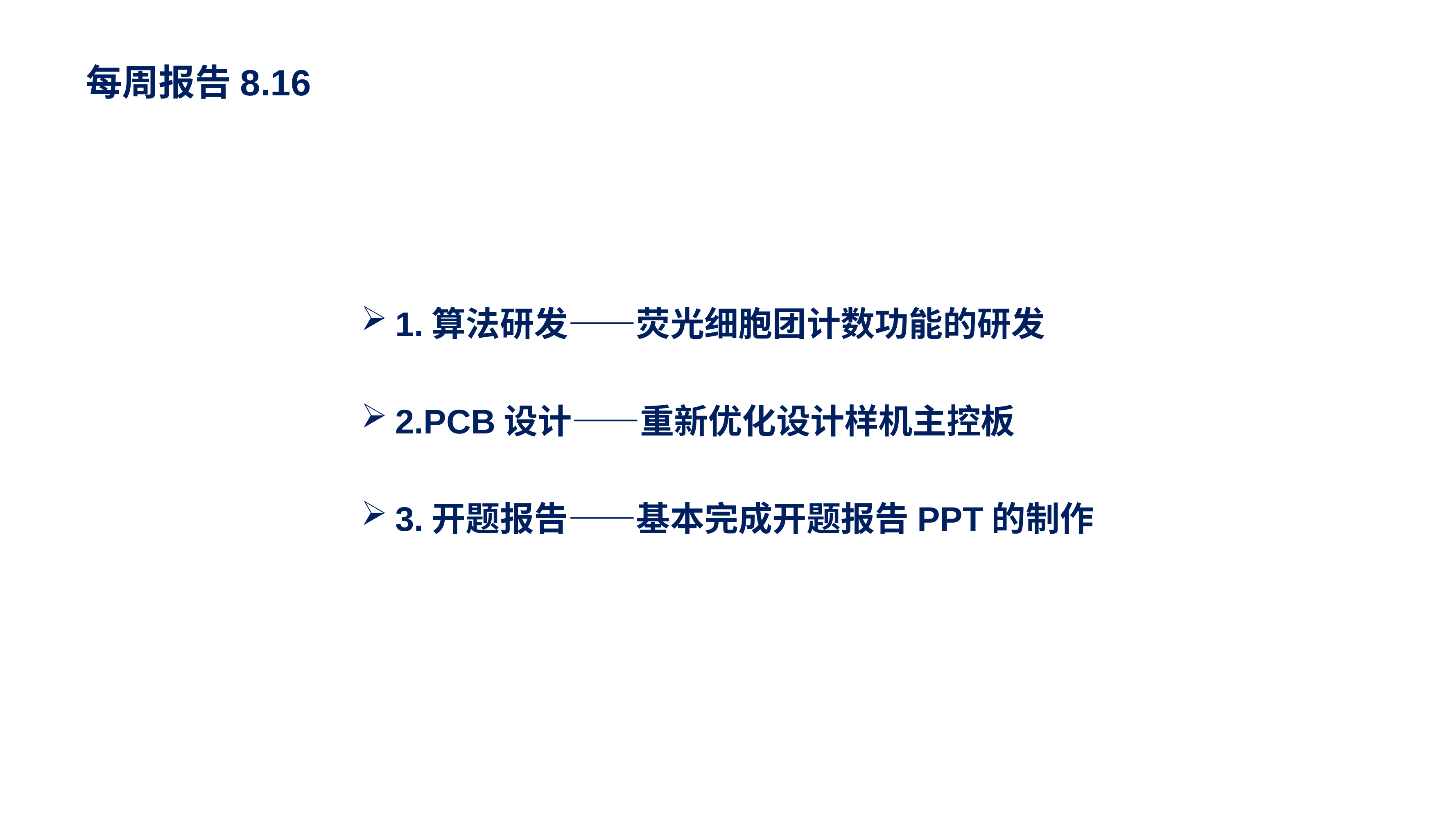

每周报告8.16
1.算法研发——荧光细胞团计数功能的研发
2.PCB设计——重新优化设计样机主控板
3.开题报告——基本完成开题报告PPT的制作